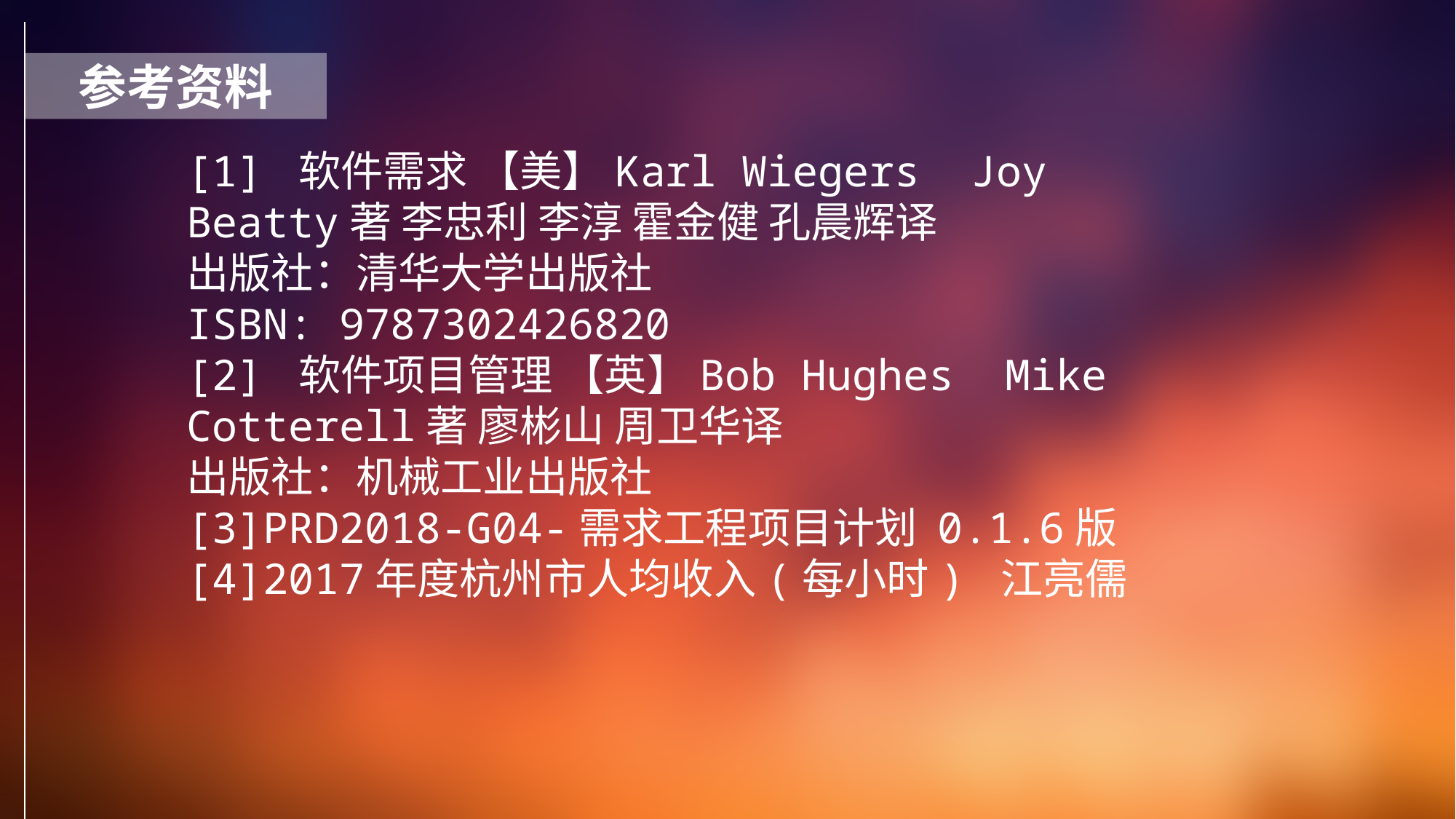

参考资料
[1] 软件需求 【美】Karl Wiegers  Joy Beatty著 李忠利 李淳 霍金健 孔晨辉译
出版社：清华大学出版社
ISBN: 9787302426820
[2] 软件项目管理 【英】Bob Hughes  Mike Cotterell著 廖彬山 周卫华译
出版社：机械工业出版社
[3]PRD2018-G04-需求工程项目计划 0.1.6版
[4]2017年度杭州市人均收入(每小时) 江亮儒